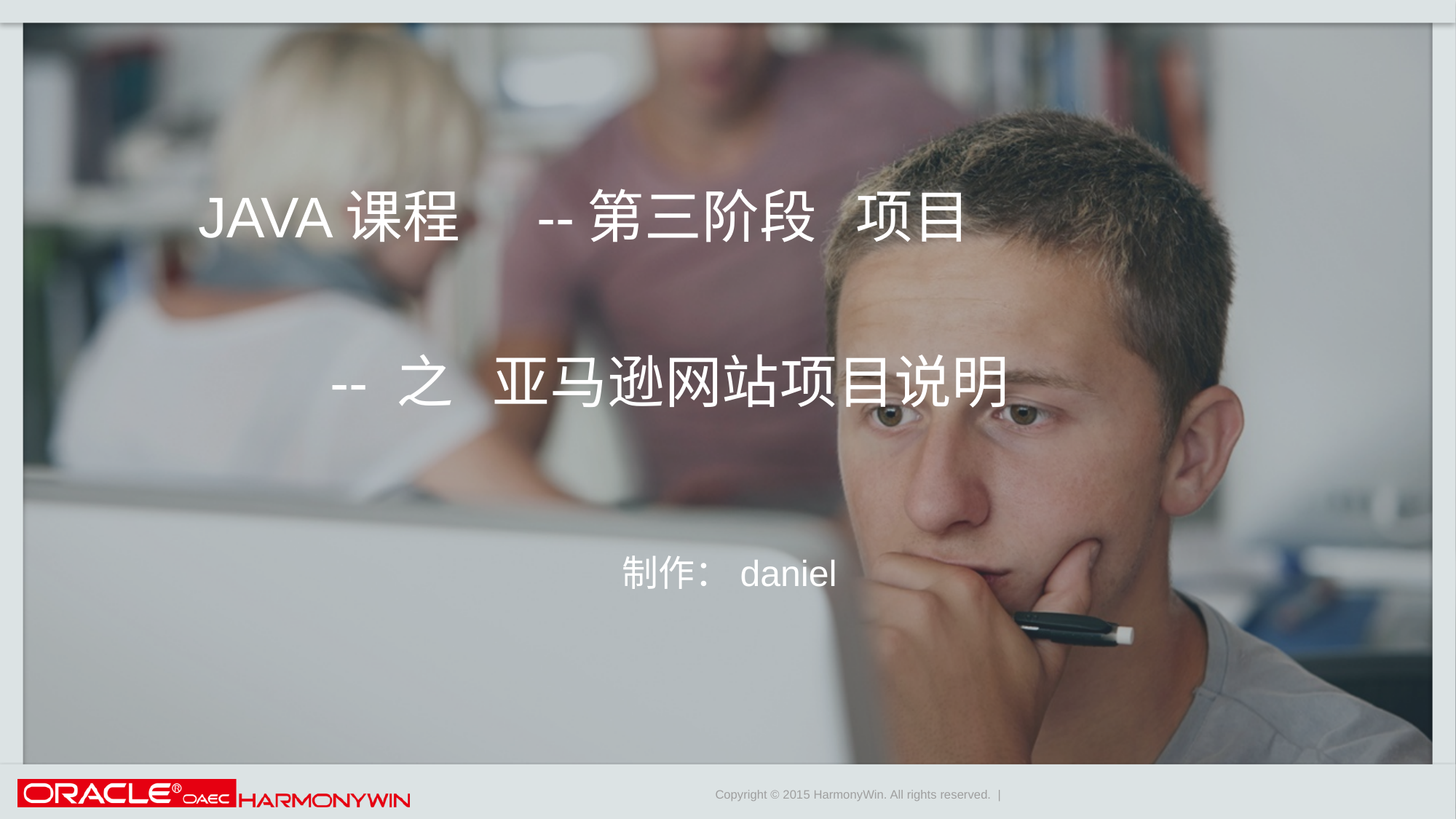

# JAVA课程     --第三阶段   项目 -- 之   亚马逊网站项目说明
制作：daniel